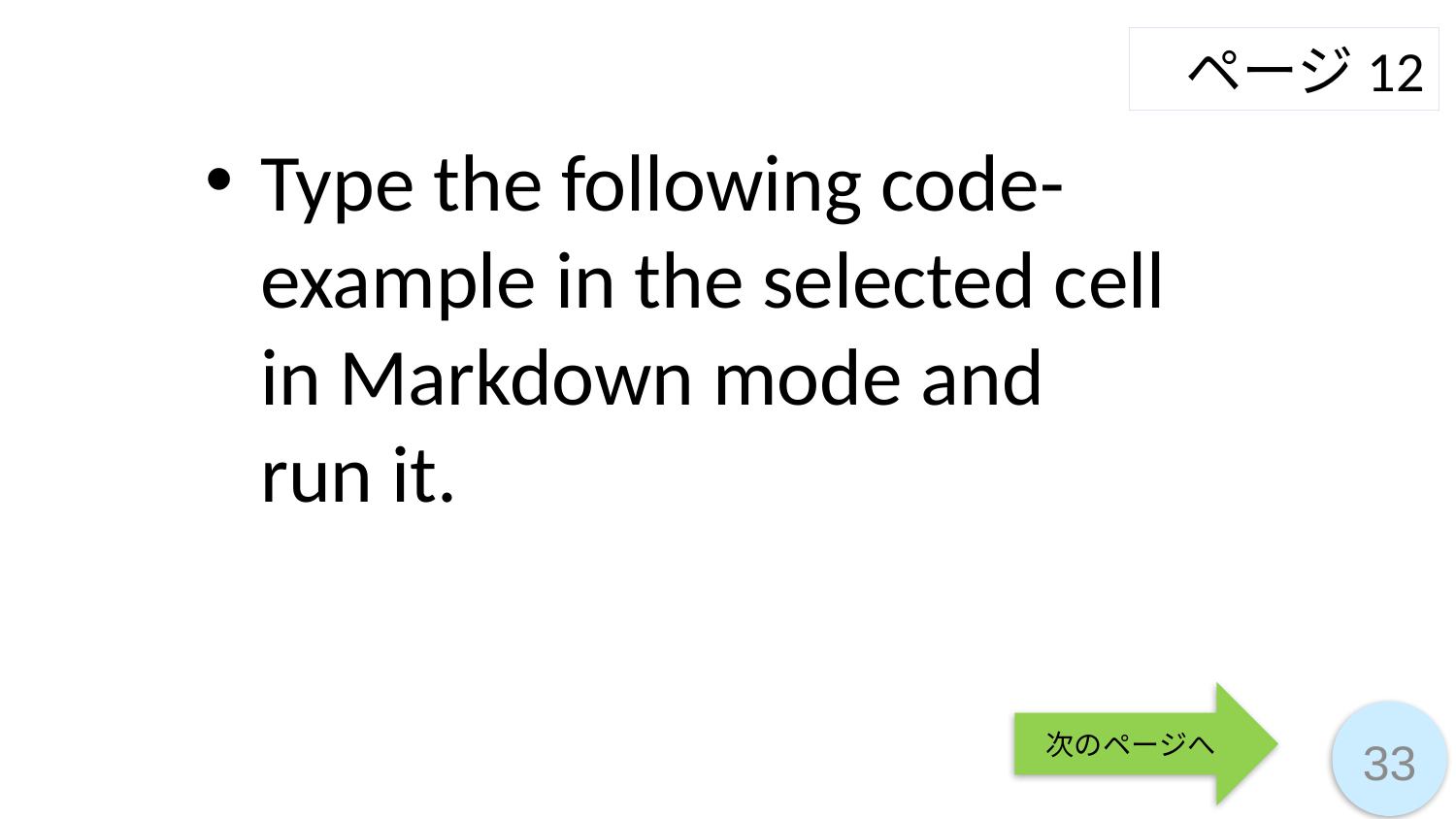

ページ12
Type the following code-example in the selected cell in Markdown mode and run it.
次のページへ
33